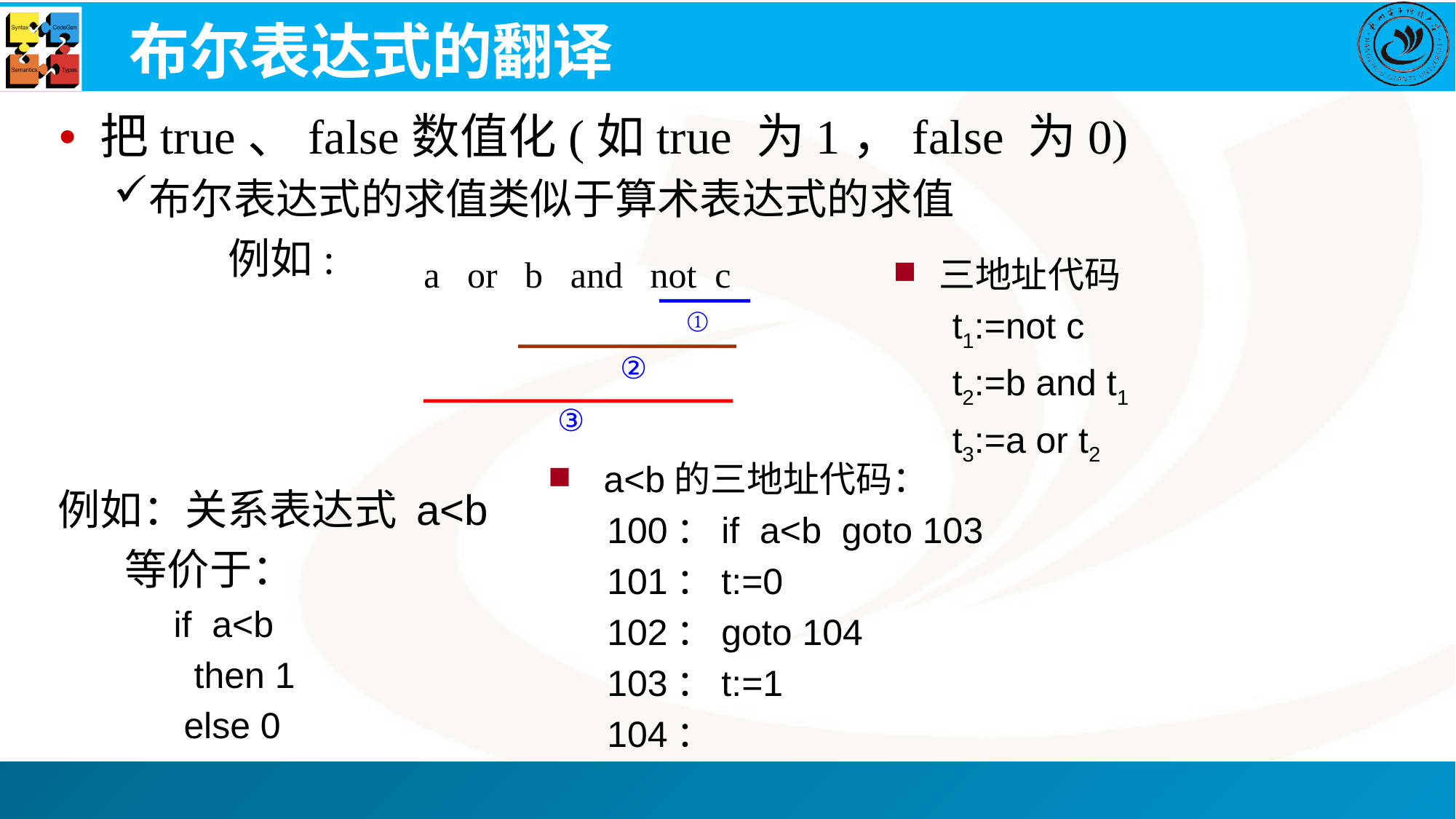

# 布尔表达式的翻译
把true、false数值化(如true 为1，false 为0)
布尔表达式的求值类似于算术表达式的求值
           例如:
a   or   b   and   not  c
三地址代码
t1:=not c
t2:=b and t1
t3:=a or t2
①

 ②

③

 a<b的三地址代码：
100：if  a<b  goto 103
101：t:=0
102：goto 104
103：t:=1
104：
例如：关系表达式 a<b
      等价于：
      if  a<b
        then 1
       else 0
54